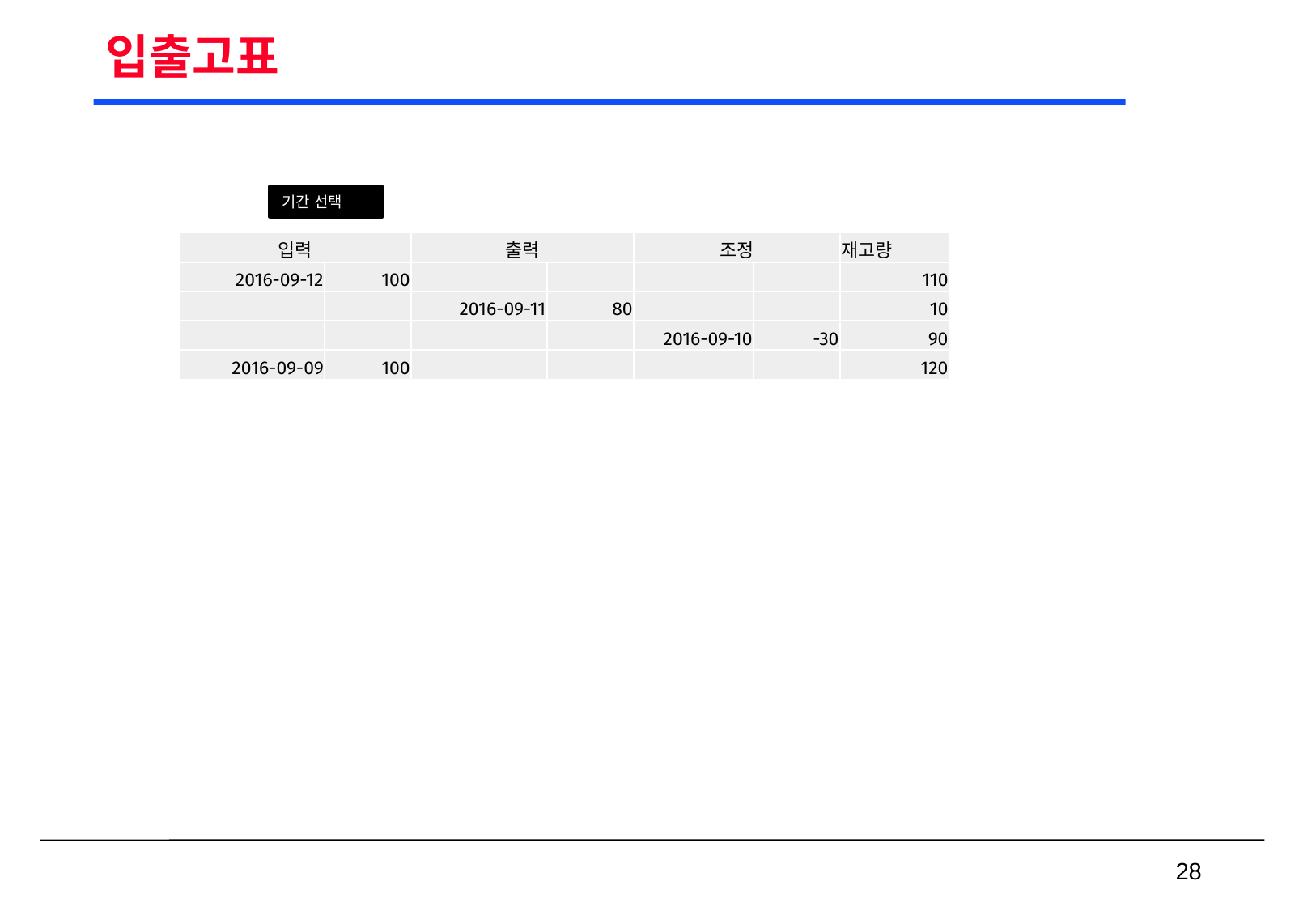

# 입출고표
기간 선택
| 입력 |  | 출력 |  | 조정 |  | 재고량 |
| --- | --- | --- | --- | --- | --- | --- |
| 2016-09-12 | 100 |  |  |  |  | 110 |
|  |  | 2016-09-11 | 80 |  |  | 10 |
|  |  |  |  | 2016-09-10 | -30 | 90 |
| 2016-09-09 | 100 |  |  |  |  | 120 |
 28